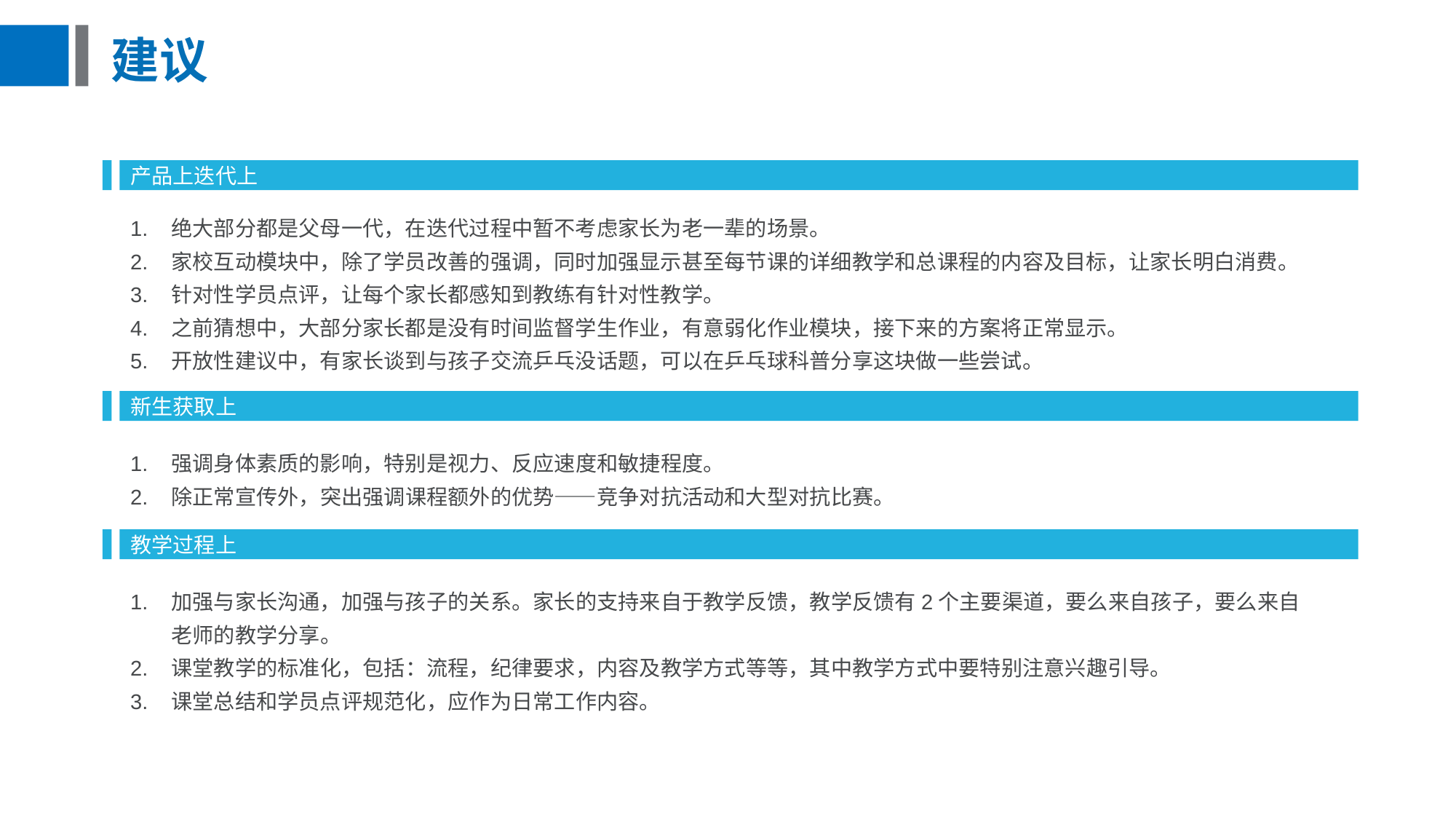

# 建议

产品上迭代上
绝大部分都是父母一代，在迭代过程中暂不考虑家长为老一辈的场景。
家校互动模块中，除了学员改善的强调，同时加强显示甚至每节课的详细教学和总课程的内容及目标，让家长明白消费。
针对性学员点评，让每个家长都感知到教练有针对性教学。
之前猜想中，大部分家长都是没有时间监督学生作业，有意弱化作业模块，接下来的方案将正常显示。
开放性建议中，有家长谈到与孩子交流乒乓没话题，可以在乒乓球科普分享这块做一些尝试。

新生获取上
强调身体素质的影响，特别是视力、反应速度和敏捷程度。
除正常宣传外，突出强调课程额外的优势——竞争对抗活动和大型对抗比赛。

教学过程上
加强与家长沟通，加强与孩子的关系。家长的支持来自于教学反馈，教学反馈有2个主要渠道，要么来自孩子，要么来自老师的教学分享。
课堂教学的标准化，包括：流程，纪律要求，内容及教学方式等等，其中教学方式中要特别注意兴趣引导。
课堂总结和学员点评规范化，应作为日常工作内容。